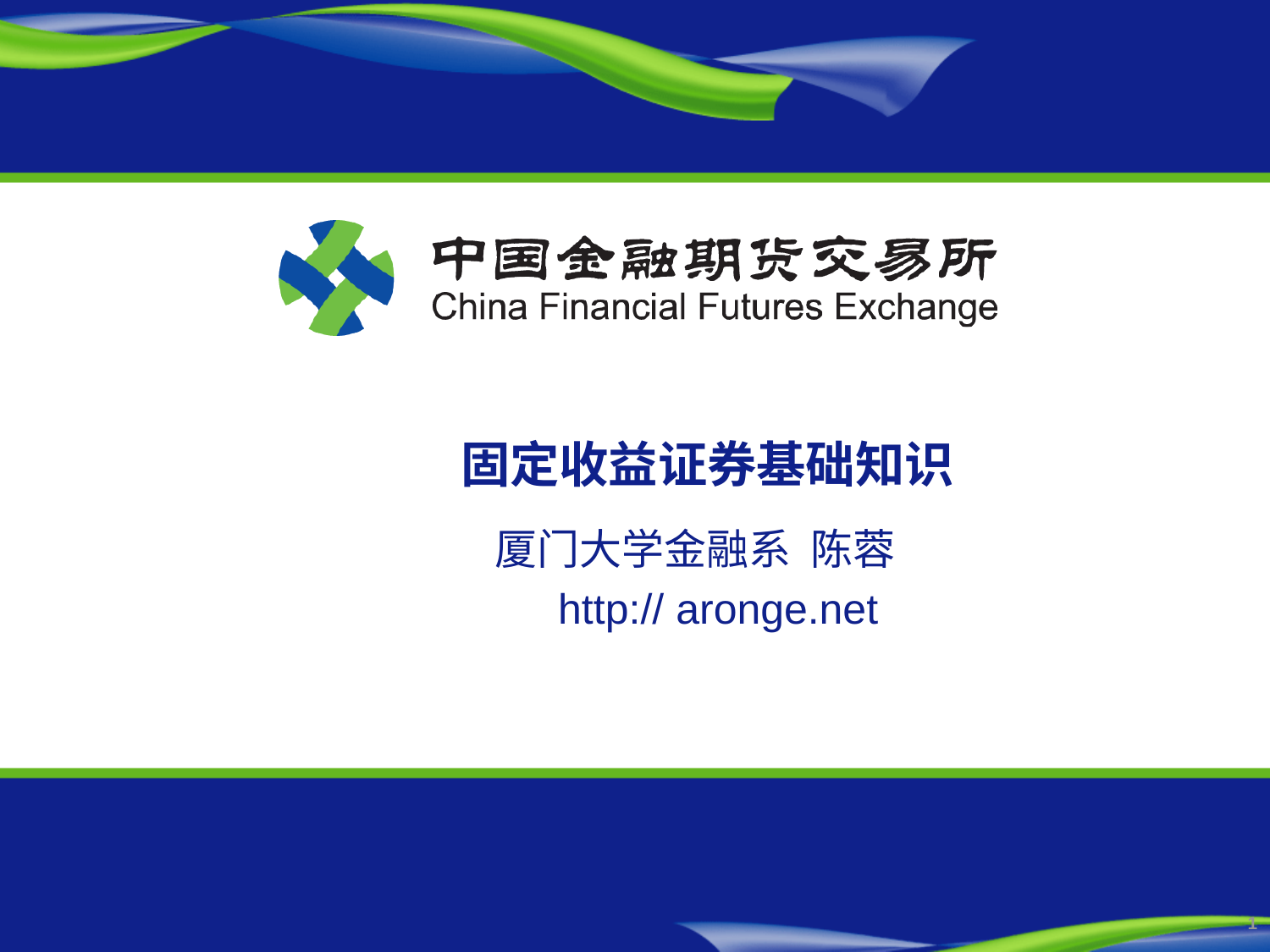

# 固定收益证券基础知识
      厦门大学金融系  陈蓉
           http:// aronge.net
1